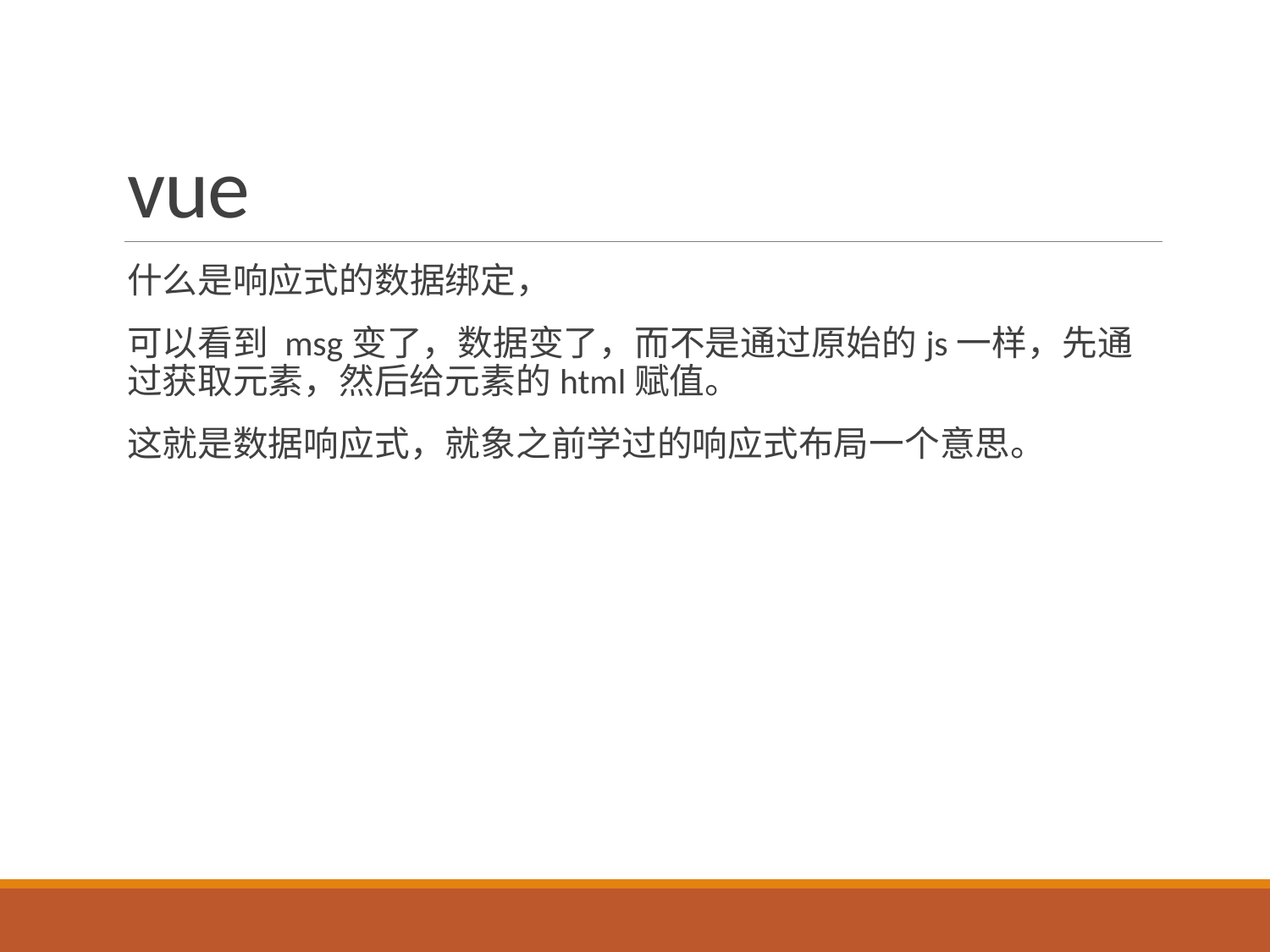

# vue
什么是响应式的数据绑定，
可以看到 msg变了，数据变了，而不是通过原始的js一样，先通过获取元素，然后给元素的html赋值。
这就是数据响应式，就象之前学过的响应式布局一个意思。